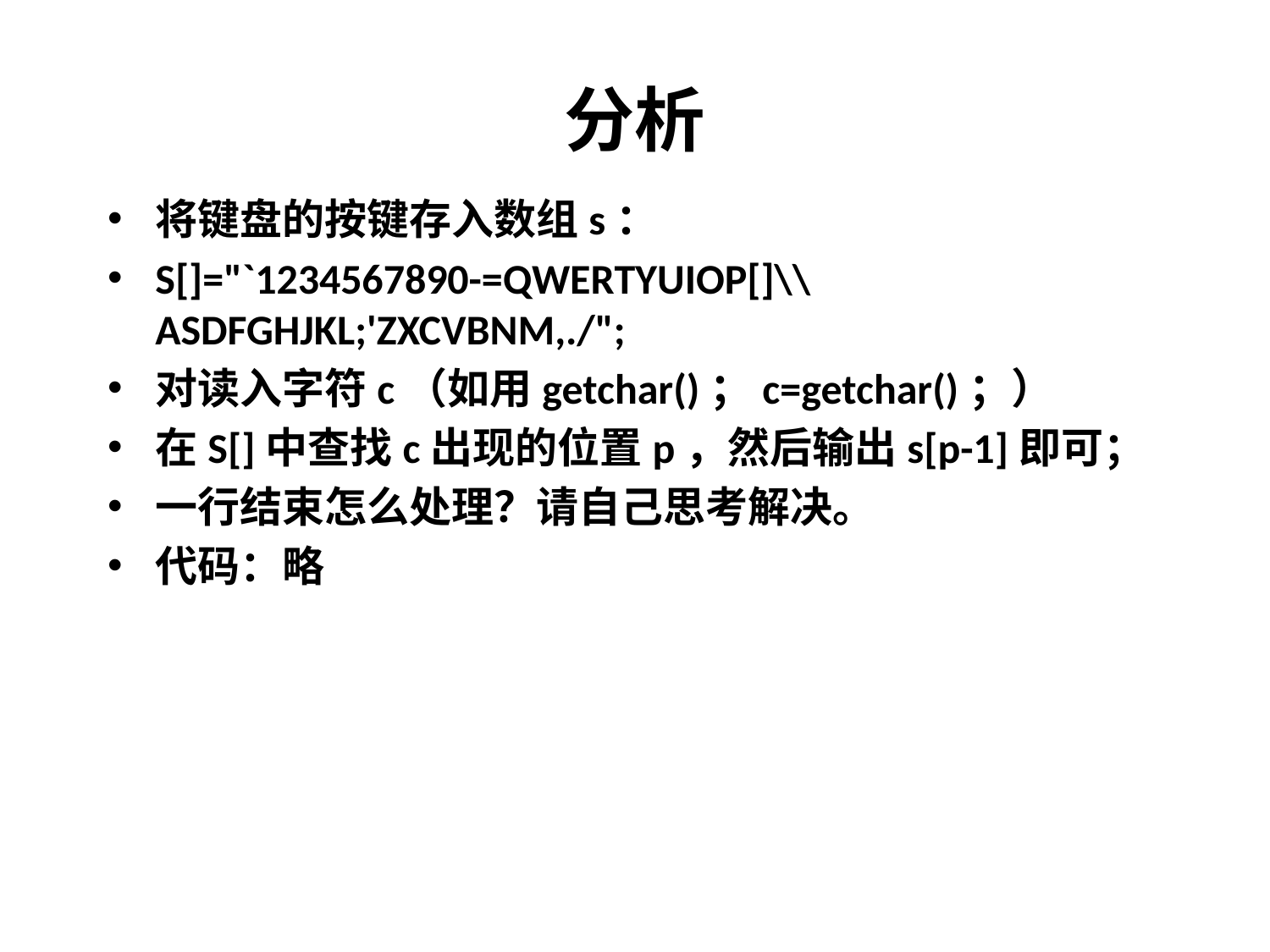

# 分析
将键盘的按键存入数组s：
S[]="`1234567890-=QWERTYUIOP[]\\ASDFGHJKL;'ZXCVBNM,./";
对读入字符c（如用getchar()；c=getchar()；）
在S[]中查找c出现的位置p，然后输出s[p-1]即可；
一行结束怎么处理？请自己思考解决。
代码：略